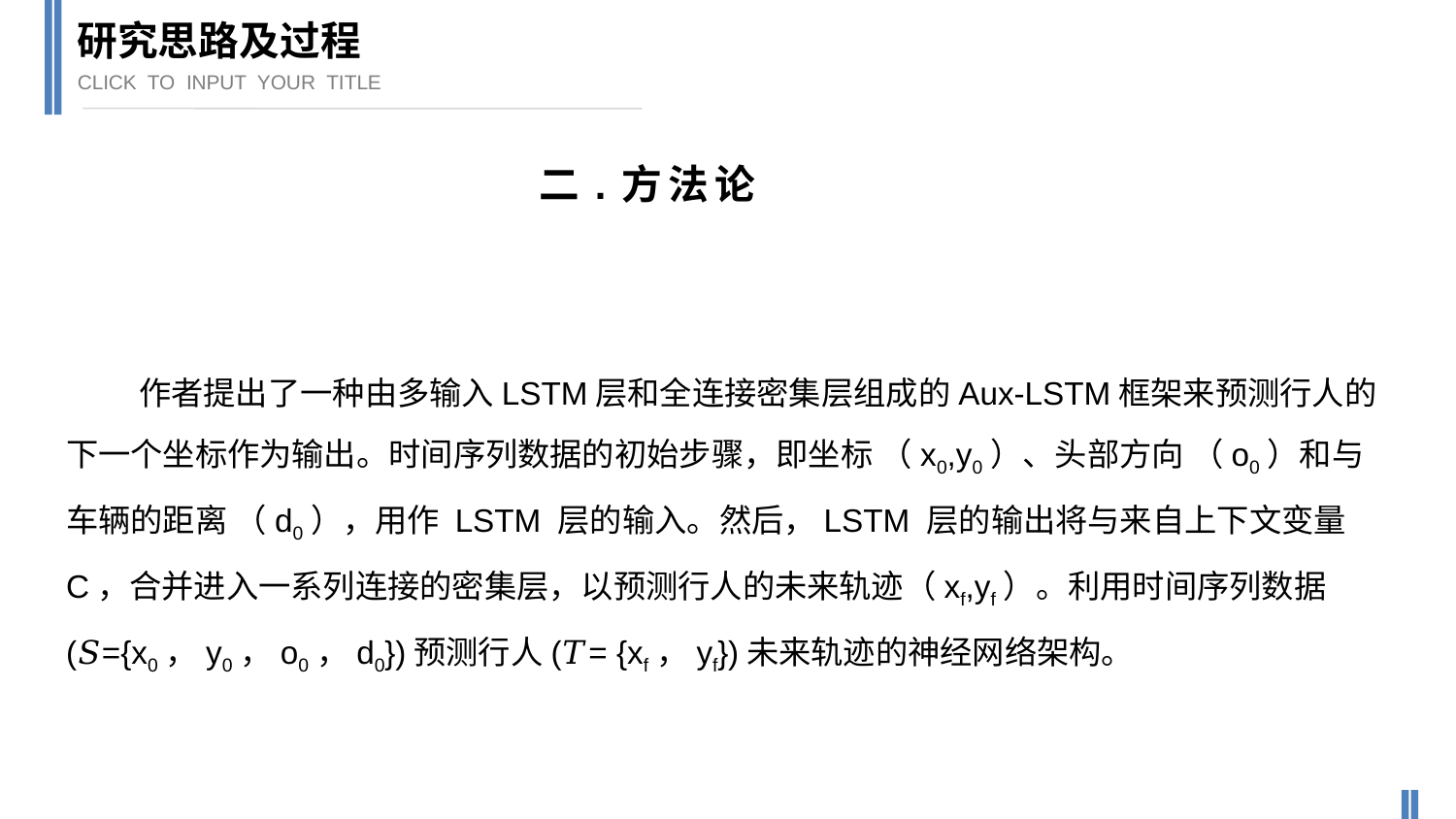

研究思路及过程
CLICK  TO  INPUT  YOUR  TITLE
二.方法论
作者提出了一种由多输入LSTM层和全连接密集层组成的Aux-LSTM框架来预测行人的下一个坐标作为输出。时间序列数据的初始步骤，即坐标 （x0,y0）、头部方向 （o0）和与车辆的距离 （d0），用作 LSTM 层的输入。然后，LSTM 层的输出将与来自上下文变量C，合并进入一系列连接的密集层，以预测行人的未来轨迹（xf,yf）。利用时间序列数据(𝑆={x0，y0，o0，d0})预测行人(𝑇= {xf，yf})未来轨迹的神经网络架构。